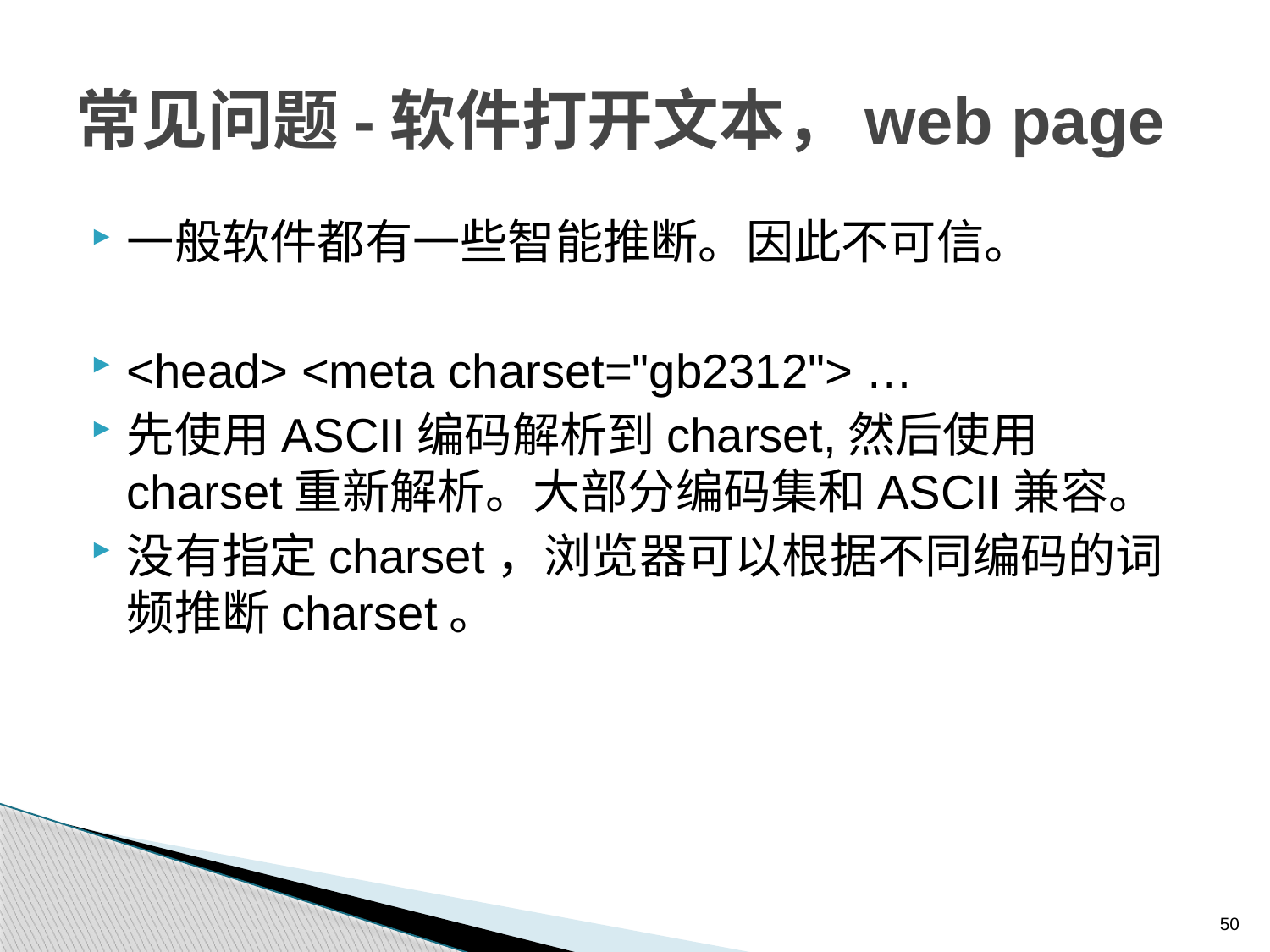

# 常见问题-软件打开文本，web page
一般软件都有一些智能推断。因此不可信。

<head> <meta charset="gb2312"> …
先使用ASCII编码解析到charset,然后使用charset重新解析。大部分编码集和ASCII兼容。
没有指定charset，浏览器可以根据不同编码的词频推断charset。

50